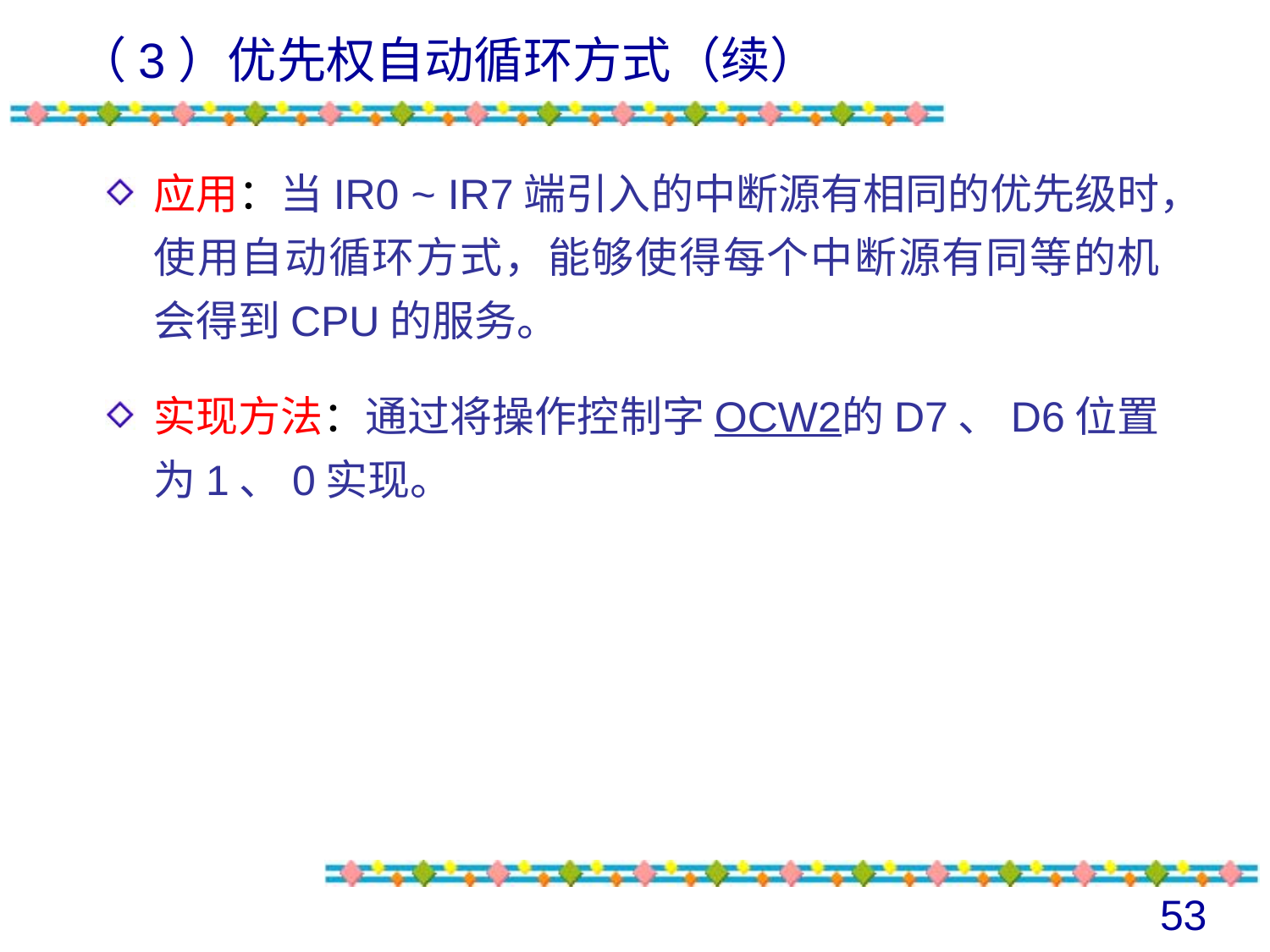

# （3）优先权自动循环方式（续）
应用：当IR0 ~ IR7端引入的中断源有相同的优先级时，使用自动循环方式，能够使得每个中断源有同等的机会得到CPU的服务。
实现方法：通过将操作控制字OCW2的D7、D6位置为1、0实现。